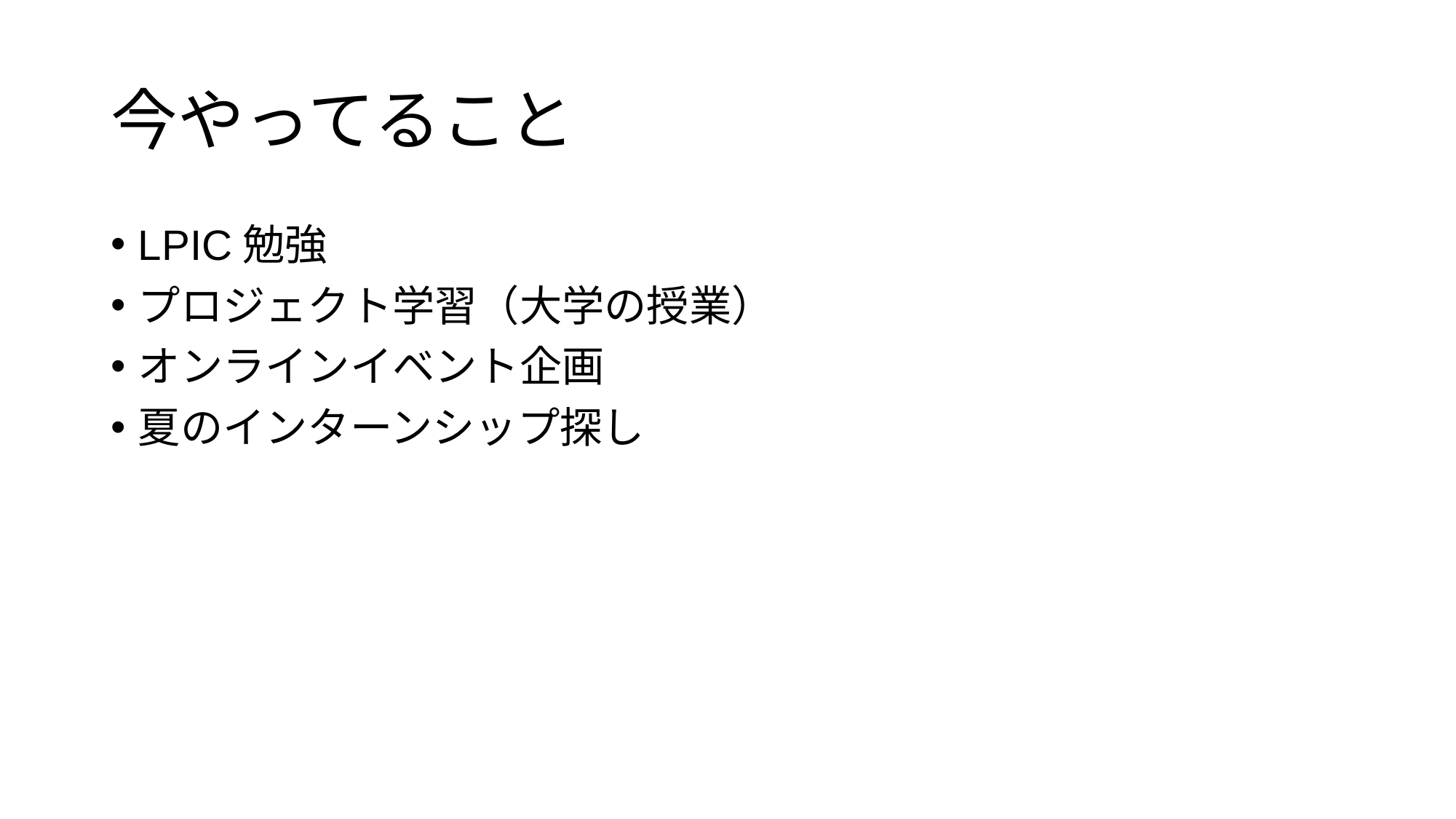

# 今やってること
LPIC勉強
プロジェクト学習（大学の授業）
オンラインイベント企画
夏のインターンシップ探し